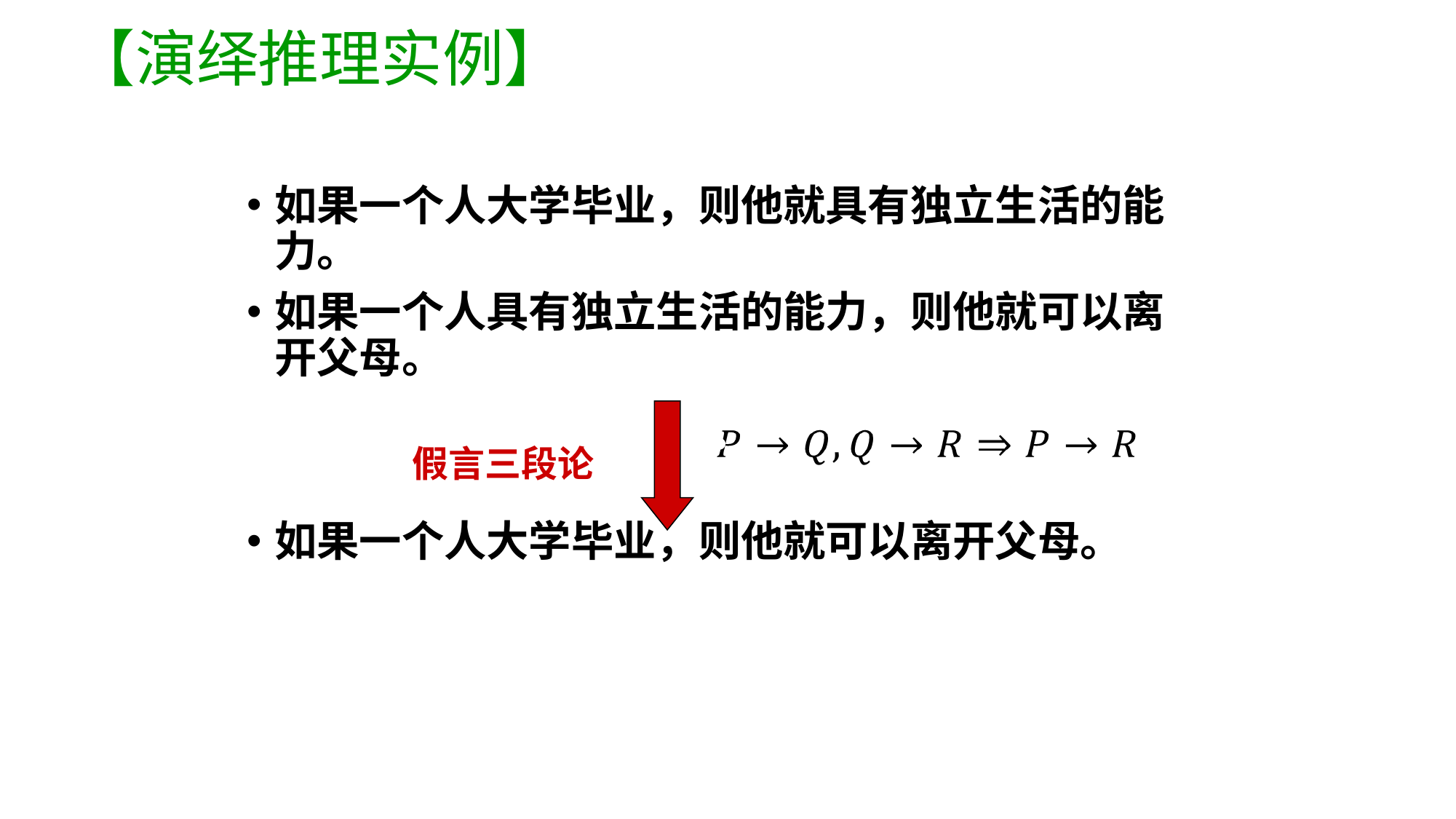

# 【演绎推理实例】
如果一个人大学毕业，则他就具有独立生活的能力。
如果一个人具有独立生活的能力，则他就可以离开父母。

如果一个人大学毕业，则他就可以离开父母。

假言三段论
45